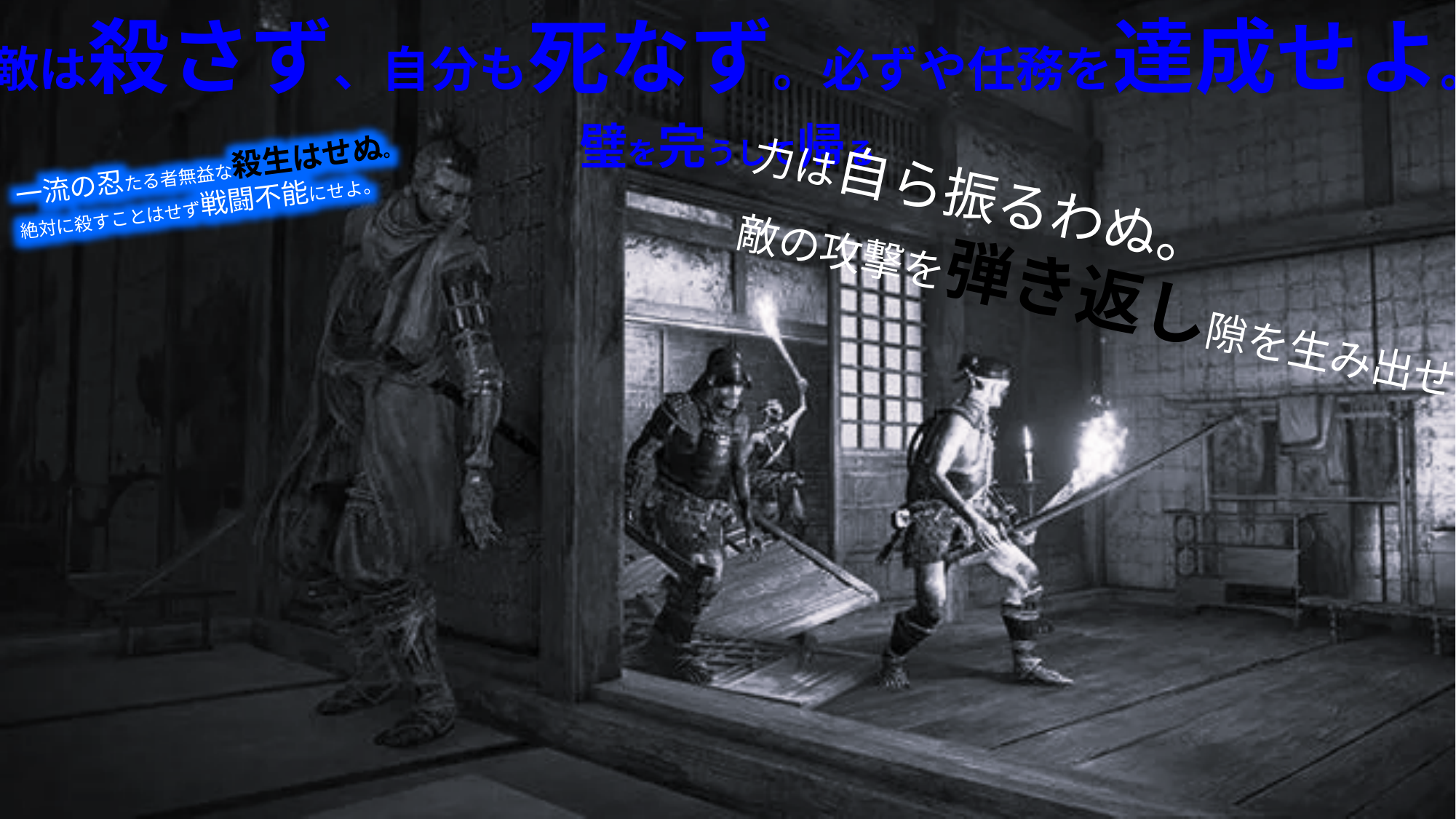

敵は殺さず、自分も死なず。必ずや任務を達成せよ。
璧を完うして帰る
一流の忍たる者無益な殺生はせぬ。
絶対に殺すことはせず戦闘不能にせよ。
力は自ら振るわぬ。
敵の攻撃を弾き返し隙を生み出せ。